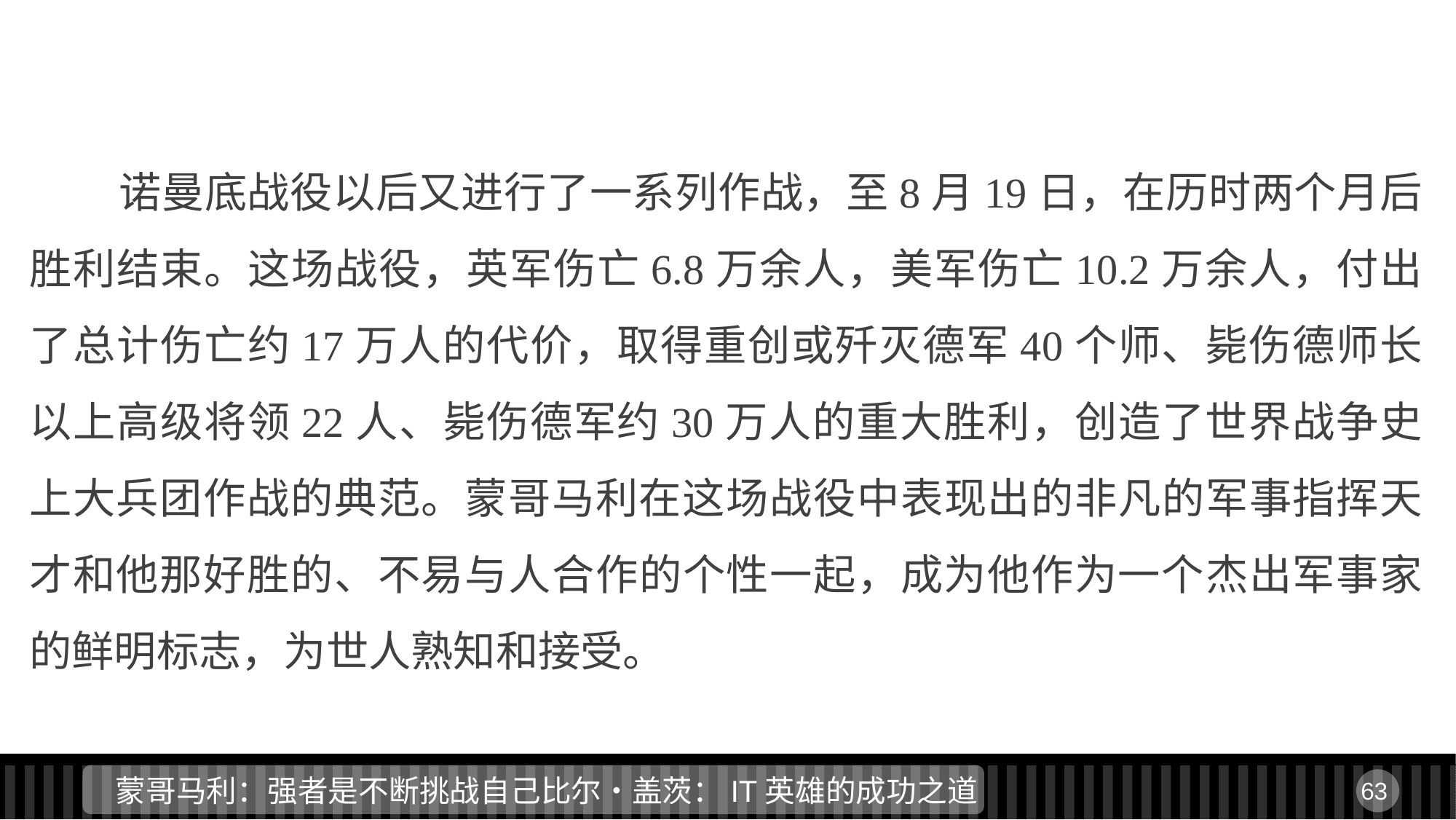

诺曼底战役以后又进行了一系列作战，至8月19日，在历时两个月后胜利结束。这场战役，英军伤亡6.8万余人，美军伤亡10.2万余人，付出了总计伤亡约17万人的代价，取得重创或歼灭德军40个师、毙伤德师长以上高级将领22人、毙伤德军约30万人的重大胜利，创造了世界战争史上大兵团作战的典范。蒙哥马利在这场战役中表现出的非凡的军事指挥天才和他那好胜的、不易与人合作的个性一起，成为他作为一个杰出军事家的鲜明标志，为世人熟知和接受。